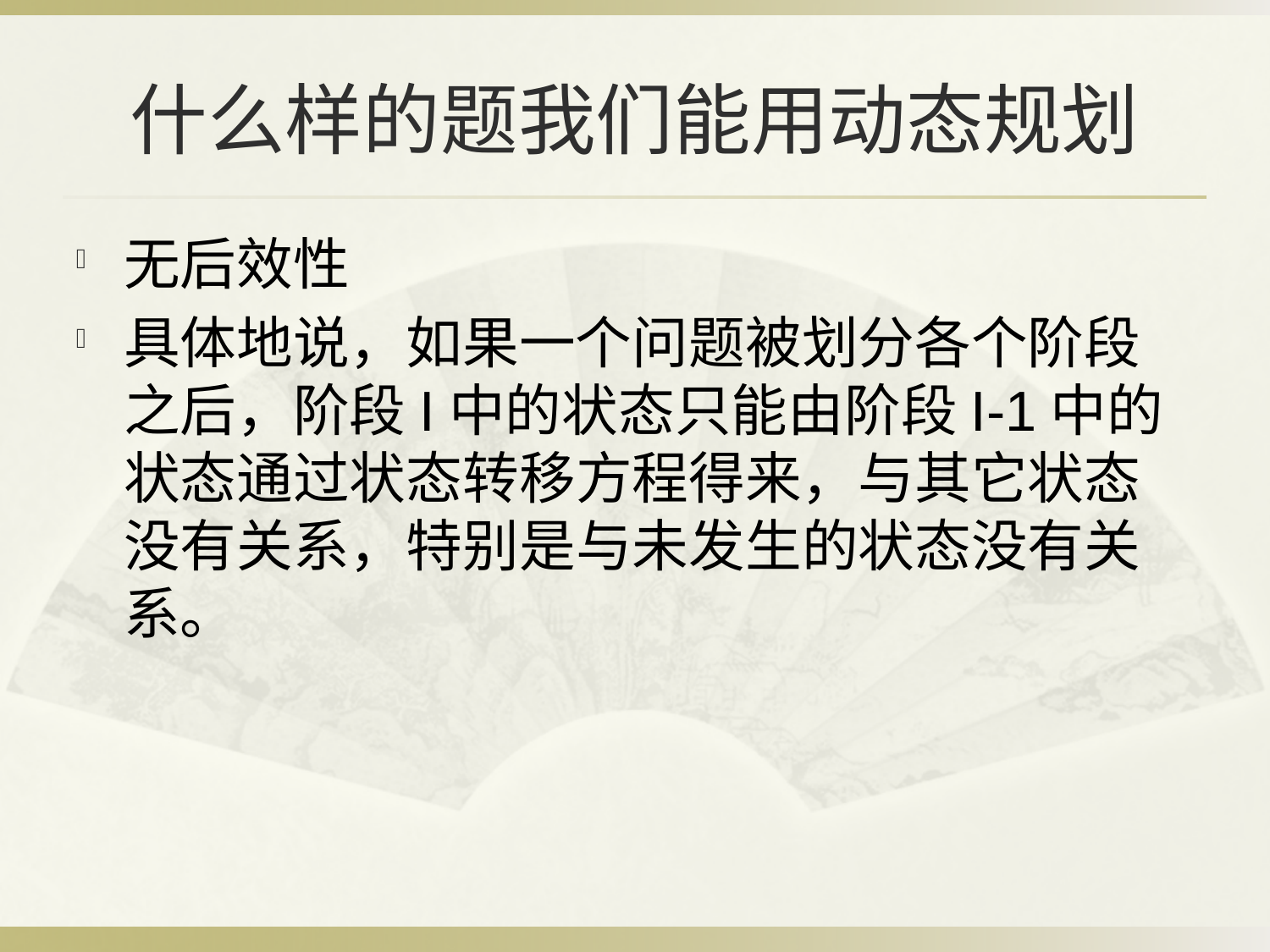

# 什么样的题我们能用动态规划
无后效性
具体地说，如果一个问题被划分各个阶段之后，阶段I中的状态只能由阶段I-1中的状态通过状态转移方程得来，与其它状态没有关系，特别是与未发生的状态没有关系。